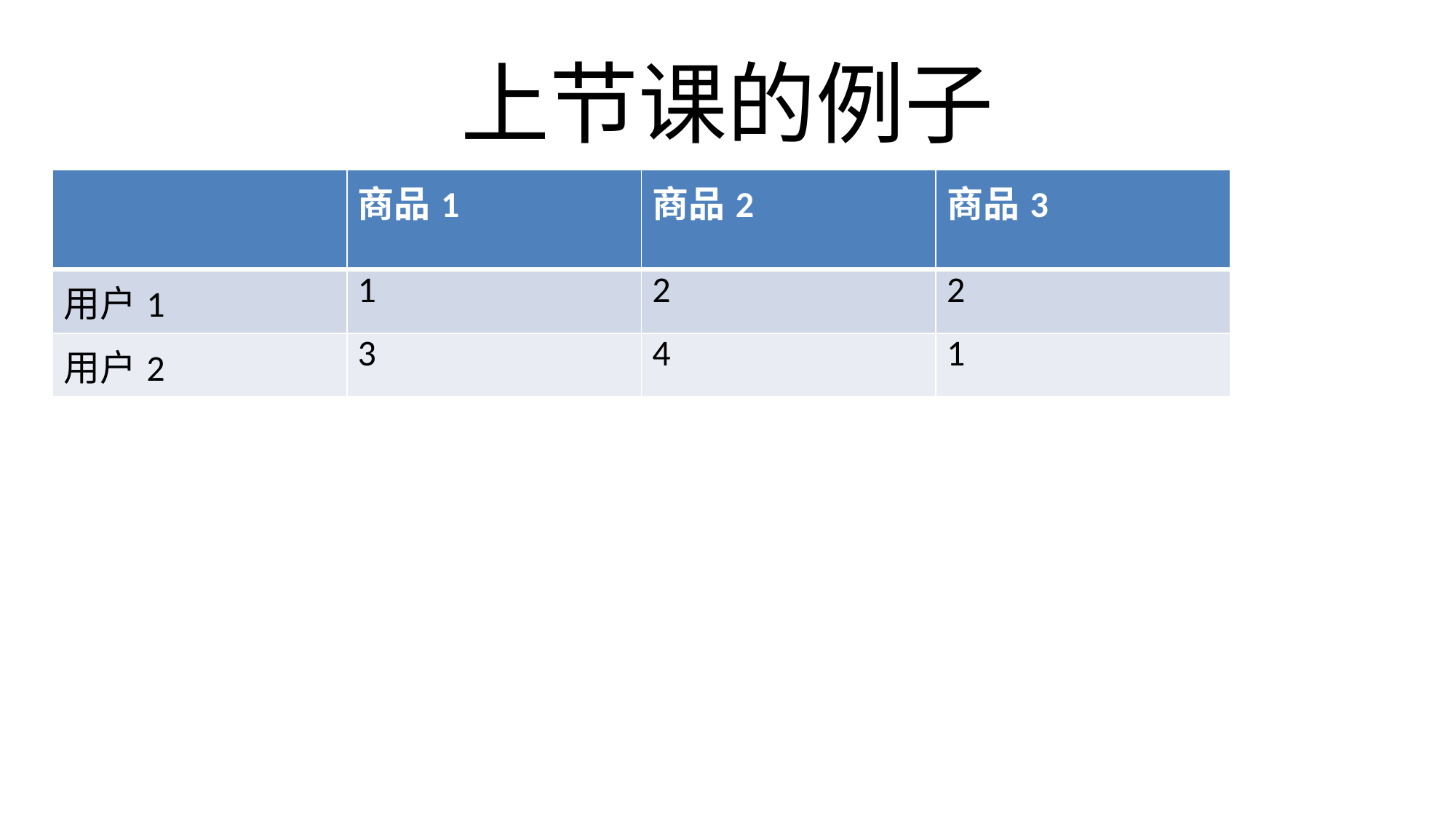

# 上节课的例子
|  | 商品1 | 商品2 | 商品3 |
| --- | --- | --- | --- |
| 用户1 | 1 | 2 | 2 |
| 用户2 | 3 | 4 | 1 |